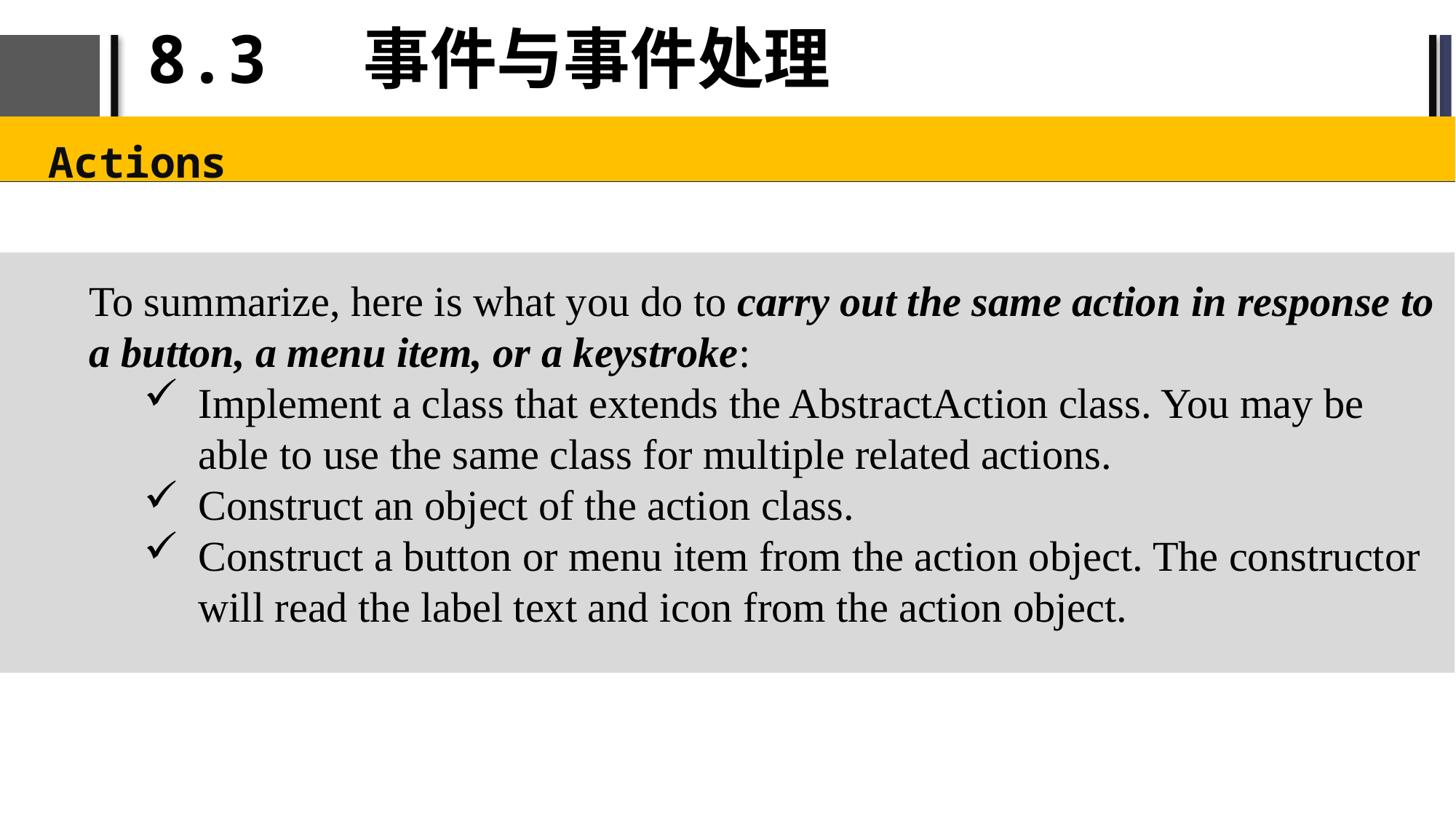

# 8.3  事件与事件处理

Actions

To summarize, here is what you do to carry out the same action in response to a button, a menu item, or a keystroke:
Implement a class that extends the AbstractAction class. You may be able to use the same class for multiple related actions.
Construct an object of the action class.
Construct a button or menu item from the action object. The constructor will read the label text and icon from the action object.